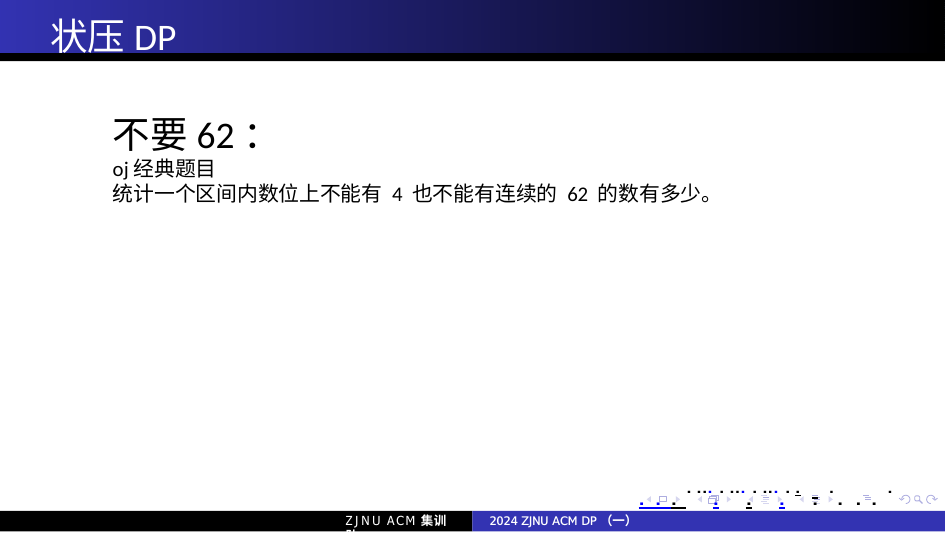

状压DP
不要62：
oj经典题目
统计一个区间内数位上不能有 4 也不能有连续的 62 的数有多少。

. . . ................. . .. . . .
2024 ZJNU ACM DP（一）
ZJNU ACM集训队